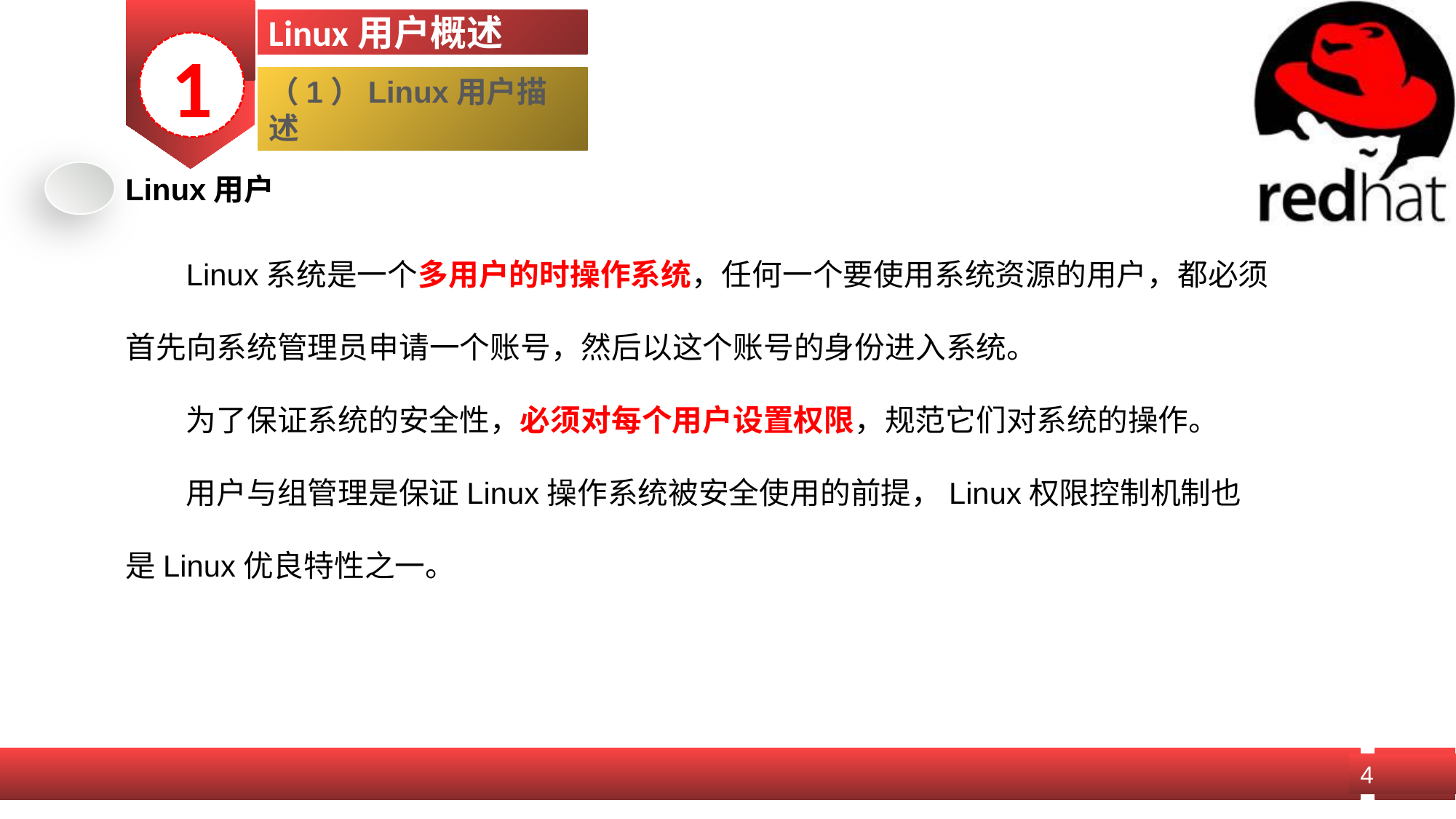

Linux用户概述
1
（1）Linux用户描述

Linux用户
Linux系统是一个多用户的时操作系统，任何一个要使用系统资源的用户，都必须首先向系统管理员申请一个账号，然后以这个账号的身份进入系统。
为了保证系统的安全性，必须对每个用户设置权限，规范它们对系统的操作。
用户与组管理是保证Linux操作系统被安全使用的前提，Linux权限控制机制也是Linux优良特性之一。